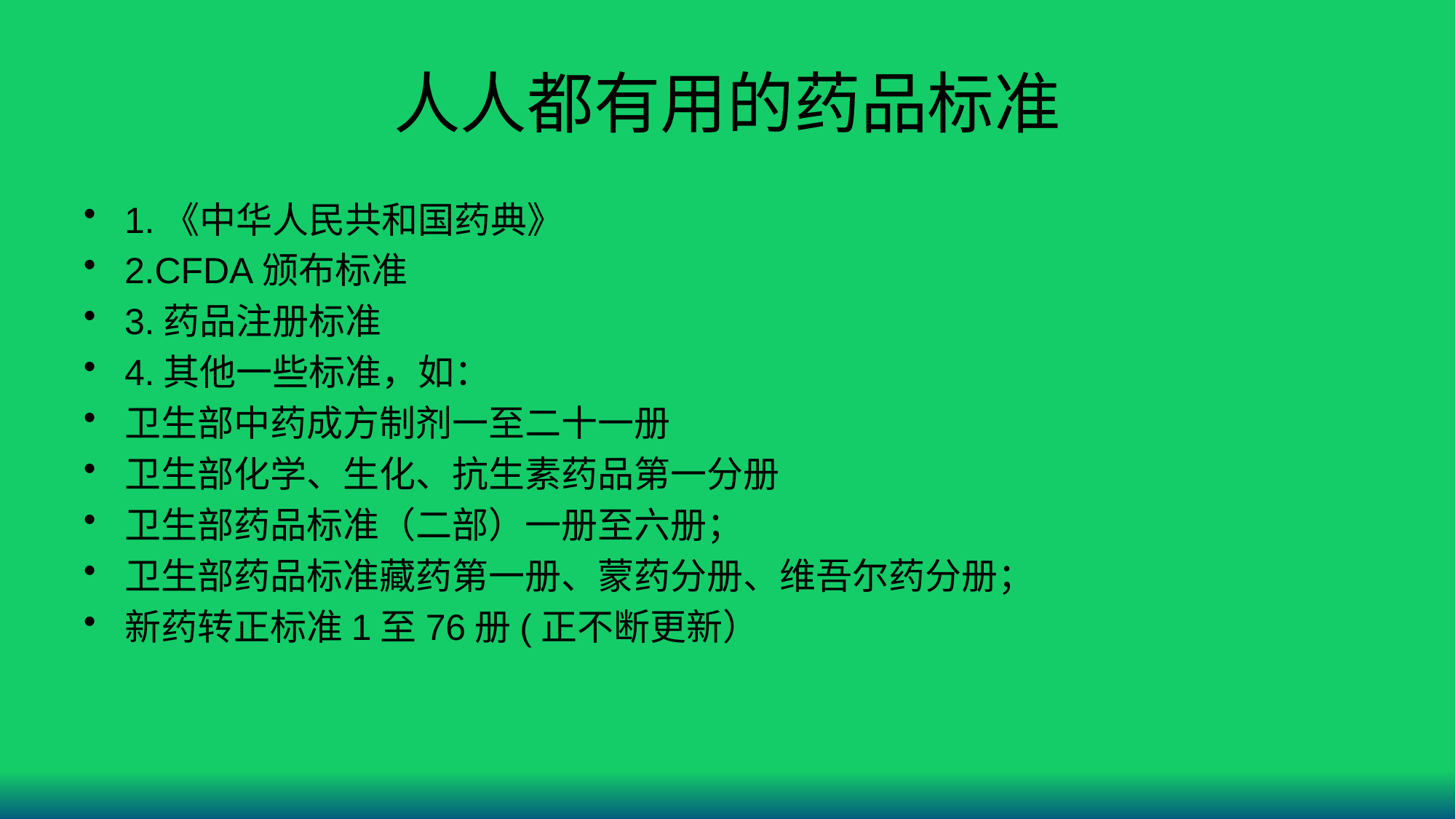

# 人人都有用的药品标准
1.《中华人民共和国药典》
2.CFDA颁布标准
3.药品注册标准
4.其他一些标准，如：
卫生部中药成方制剂一至二十一册
卫生部化学、生化、抗生素药品第一分册
卫生部药品标准（二部）一册至六册；
卫生部药品标准藏药第一册、蒙药分册、维吾尔药分册；
新药转正标准1至76册(正不断更新）